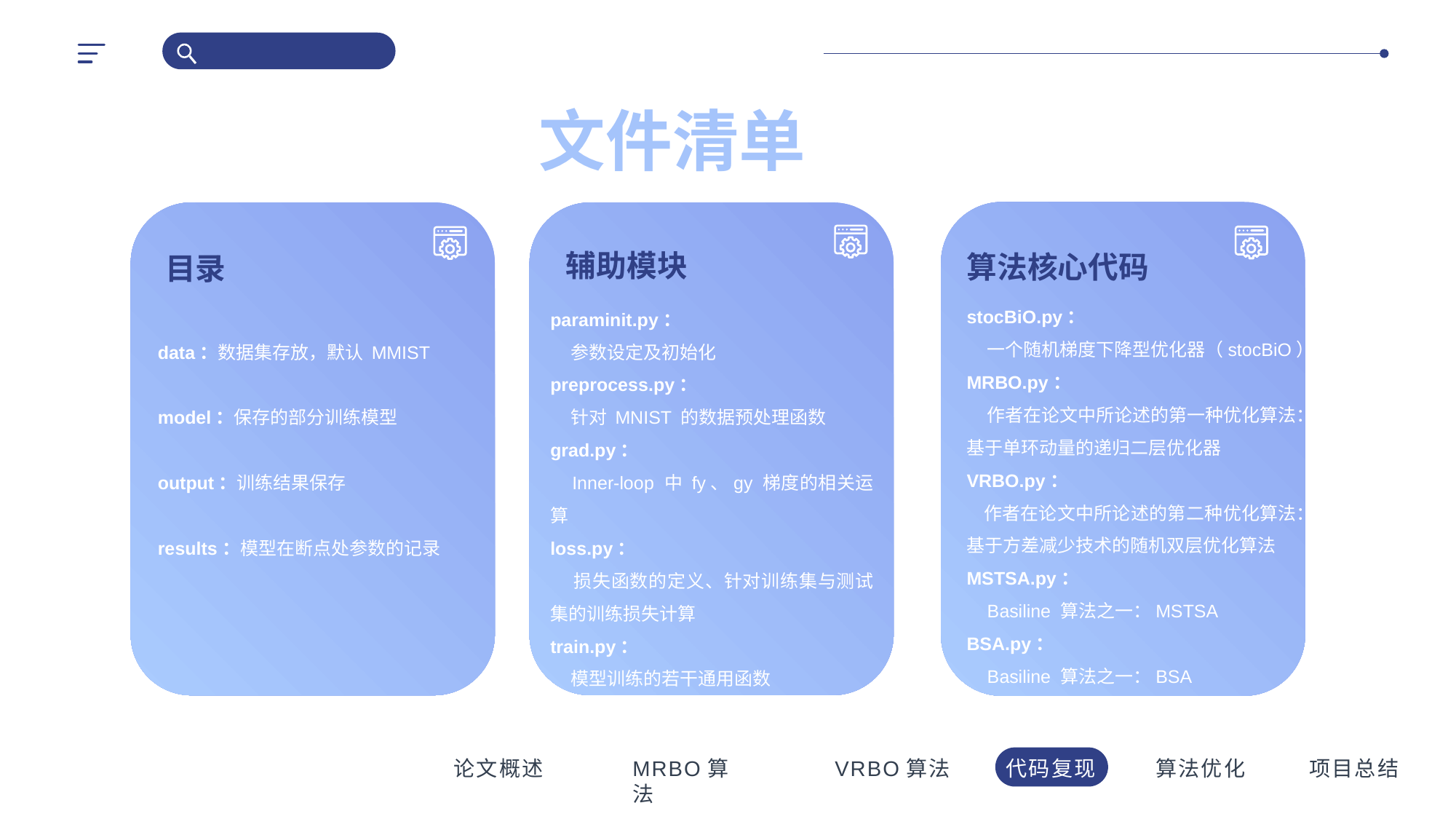

文件清单

算法核心代码
stocBiO.py：
    一个随机梯度下降型优化器（stocBiO）
MRBO.py：
    作者在论文中所论述的第一种优化算法：基于单环动量的递归二层优化器
VRBO.py：
   作者在论文中所论述的第二种优化算法：基于方差减少技术的随机双层优化算法
MSTSA.py：
    Basiline 算法之一：MSTSA
BSA.py：
    Basiline 算法之一：BSA

辅助模块
目录
paraminit.py：
    参数设定及初始化
preprocess.py：
    针对 MNIST 的数据预处理函数
grad.py：
    Inner-loop 中 fy、gy 梯度的相关运算
loss.py：
    损失函数的定义、针对训练集与测试集的训练损失计算
train.py：
    模型训练的若干通用函数
data：数据集存放，默认 MMIST

model：保存的部分训练模型

output：训练结果保存

results：模型在断点处参数的记录

VRBO算法
代码复现
项目总结
论文概述
MRBO算法
算法优化